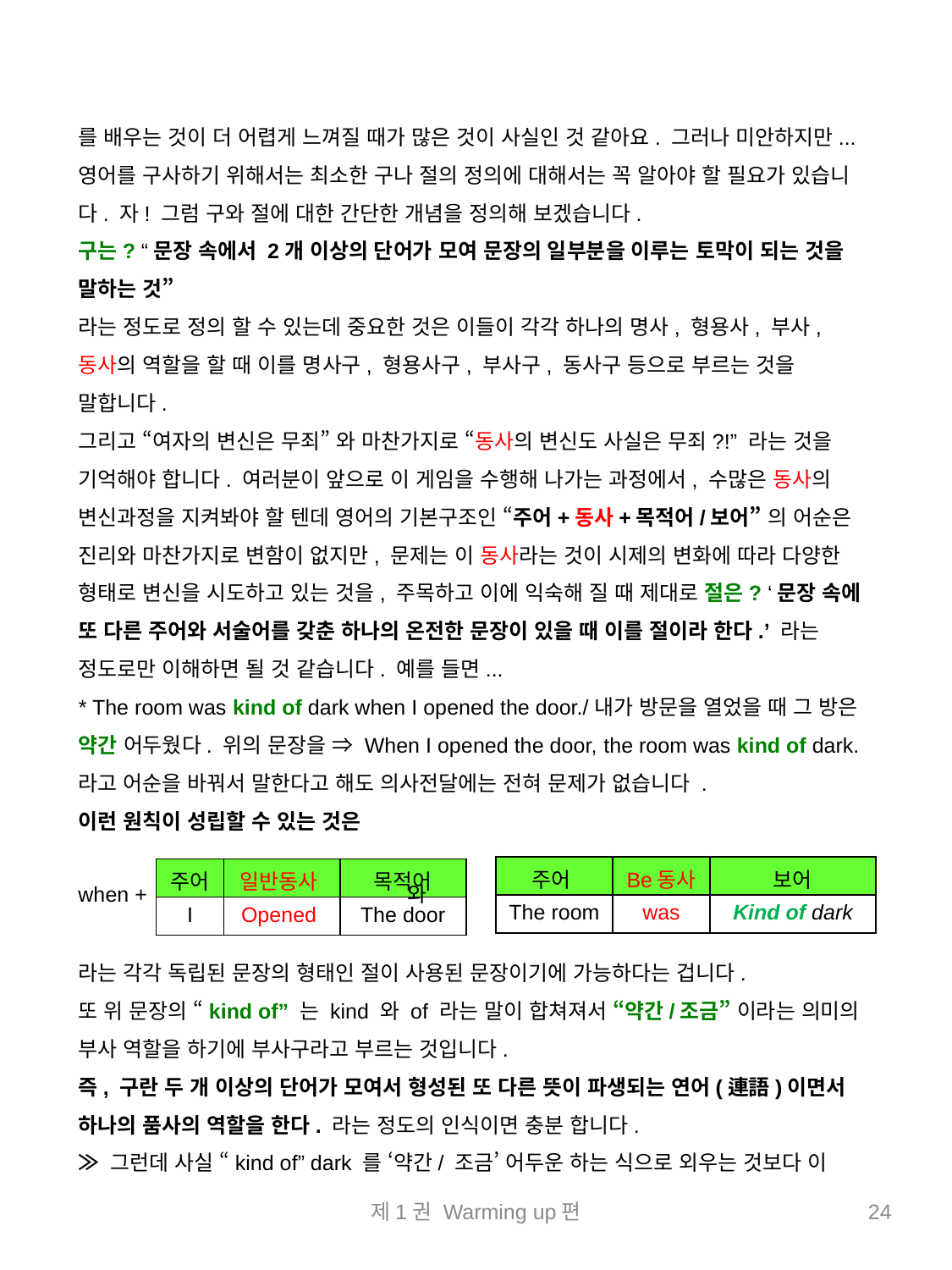

를 배우는 것이 더 어렵게 느껴질 때가 많은 것이 사실인 것 같아요. 그러나 미안하지만... 영어를 구사하기 위해서는 최소한 구나 절의 정의에 대해서는 꼭 알아야 할 필요가 있습니다. 자! 그럼 구와 절에 대한 간단한 개념을 정의해 보겠습니다.
구는? “문장 속에서 2개 이상의 단어가 모여 문장의 일부분을 이루는 토막이 되는 것을 말하는 것”
라는 정도로 정의 할 수 있는데 중요한 것은 이들이 각각 하나의 명사, 형용사, 부사, 동사의 역할을 할 때 이를 명사구, 형용사구, 부사구, 동사구 등으로 부르는 것을 말합니다.
그리고 “여자의 변신은 무죄” 와 마찬가지로 “동사의 변신도 사실은 무죄?!” 라는 것을 기억해야 합니다. 여러분이 앞으로 이 게임을 수행해 나가는 과정에서, 수많은 동사의 변신과정을 지켜봐야 할 텐데 영어의 기본구조인 “주어+동사+목적어/보어” 의 어순은 진리와 마찬가지로 변함이 없지만, 문제는 이 동사라는 것이 시제의 변화에 따라 다양한 형태로 변신을 시도하고 있는 것을, 주목하고 이에 익숙해 질 때 제대로 절은? ‘문장 속에 또 다른 주어와 서술어를 갖춘 하나의 온전한 문장이 있을 때 이를 절이라 한다.’ 라는 정도로만 이해하면 될 것 같습니다. 예를 들면...
* The room was kind of dark when I opened the door./내가 방문을 열었을 때 그 방은 약간 어두웠다. 위의 문장을 ⇒ When I opened the door, the room was kind of dark.라고 어순을 바꿔서 말한다고 해도 의사전달에는 전혀 문제가 없습니다 .
이런 원칙이 성립할 수 있는 것은

라는 각각 독립된 문장의 형태인 절이 사용된 문장이기에 가능하다는 겁니다.
또 위 문장의 “kind of” 는 kind 와 of 라는 말이 합쳐져서 “약간/조금” 이라는 의미의 부사 역할을 하기에 부사구라고 부르는 것입니다.
즉, 구란 두 개 이상의 단어가 모여서 형성된 또 다른 뜻이 파생되는 연어(連語)이면서 하나의 품사의 역할을 한다. 라는 정도의 인식이면 충분 합니다.
≫ 그런데 사실 “kind of” dark 를 ‘약간/ 조금’ 어두운 하는 식으로 외우는 것보다 이
| 주어 | Be동사 | 보어 |
| --- | --- | --- |
| The room | was | Kind of dark |
| 주어 | 일반동사 | 목적어 |
| --- | --- | --- |
| I | Opened | The door |
when +                                           와
제1권 Warming up편
24